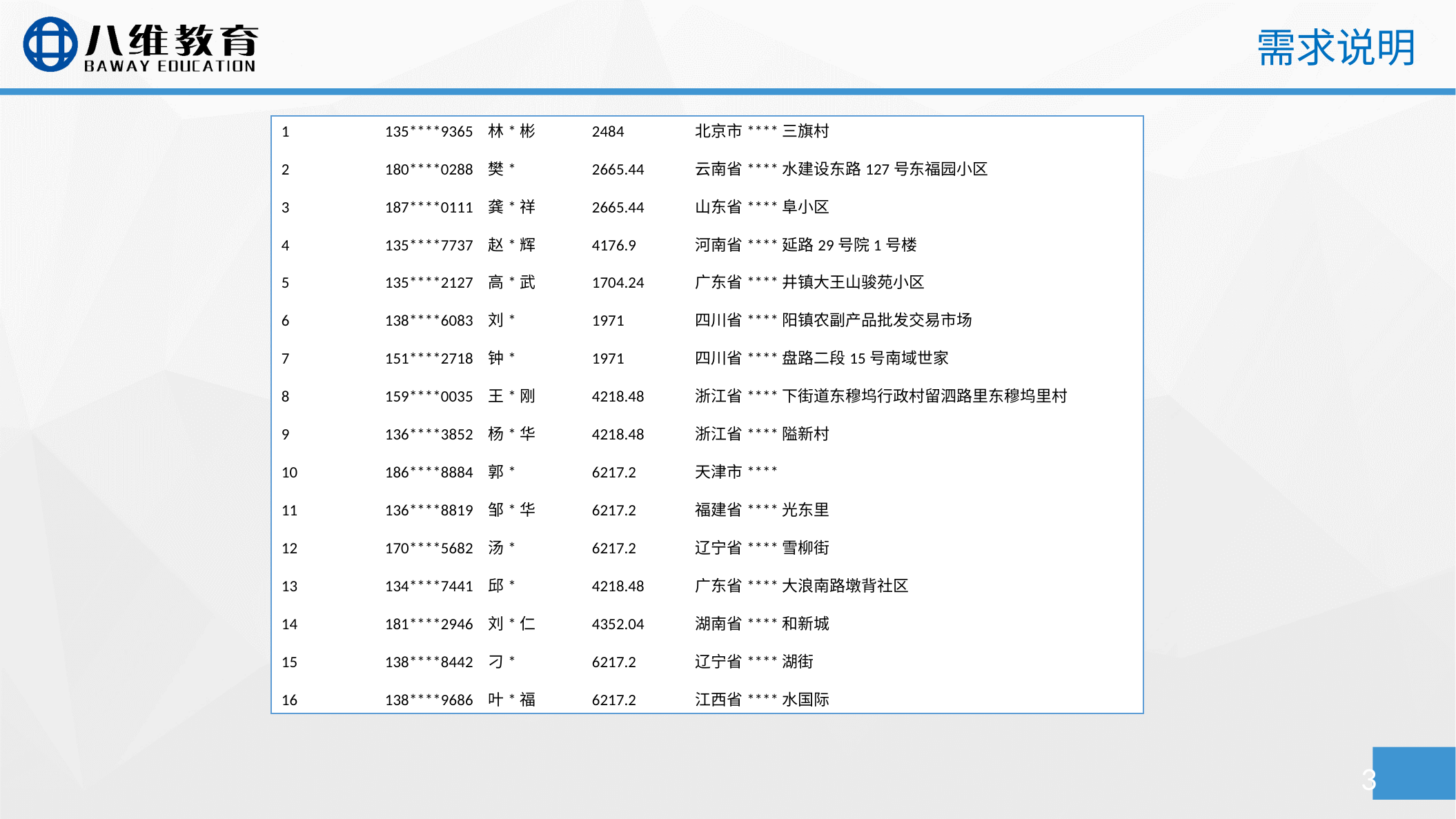

需求说明
1	135****9365	林*彬	2484	北京市****三旗村

2	180****0288	樊*	2665.44	云南省****水建设东路127号东福园小区

3	187****0111	龚*祥	2665.44	山东省****阜小区

4	135****7737	赵*辉	4176.9	河南省****延路29号院1号楼

5	135****2127	高*武	1704.24	广东省****井镇大王山骏苑小区

6	138****6083	刘*	1971	四川省****阳镇农副产品批发交易市场

7	151****2718	钟*	1971	四川省****盘路二段15号南域世家

8	159****0035	王*刚	4218.48	浙江省****下街道东穆坞行政村留泗路里东穆坞里村

9	136****3852	杨*华	4218.48	浙江省****隘新村

10	186****8884	郭*	6217.2	天津市****

11	136****8819	邹*华	6217.2	福建省****光东里

12	170****5682	汤*	6217.2	辽宁省****雪柳街

13	134****7441	邱*	4218.48	广东省****大浪南路墩背社区

14	181****2946	刘*仁	4352.04	湖南省****和新城

15	138****8442	刁*	6217.2	辽宁省****湖街

16	138****9686	叶*福	6217.2	江西省****水国际